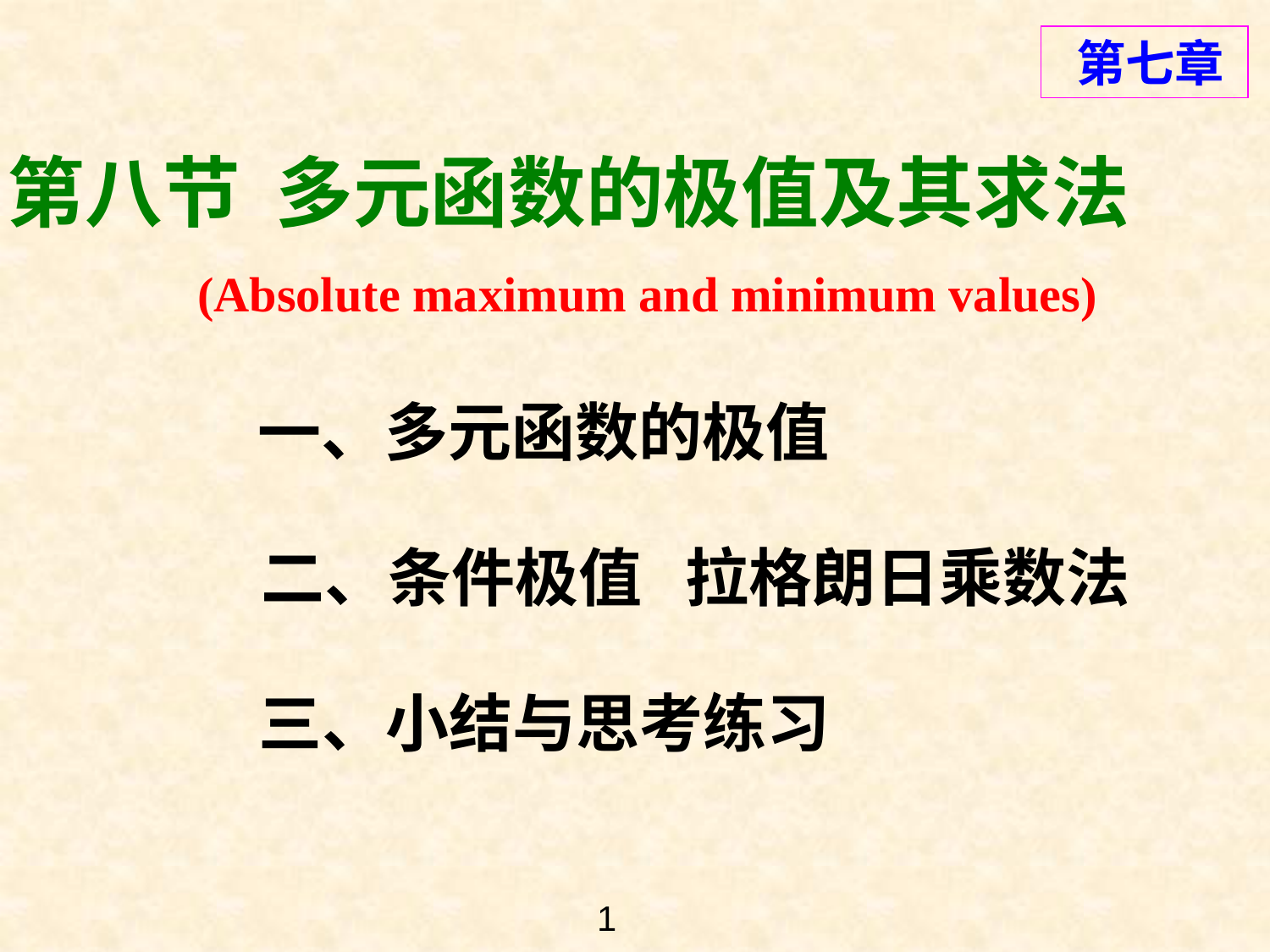

第七章
# 第八节  多元函数的极值及其求法
(Absolute maximum and minimum values)
一、多元函数的极值
二、条件极值   拉格朗日乘数法
三、小结与思考练习
1